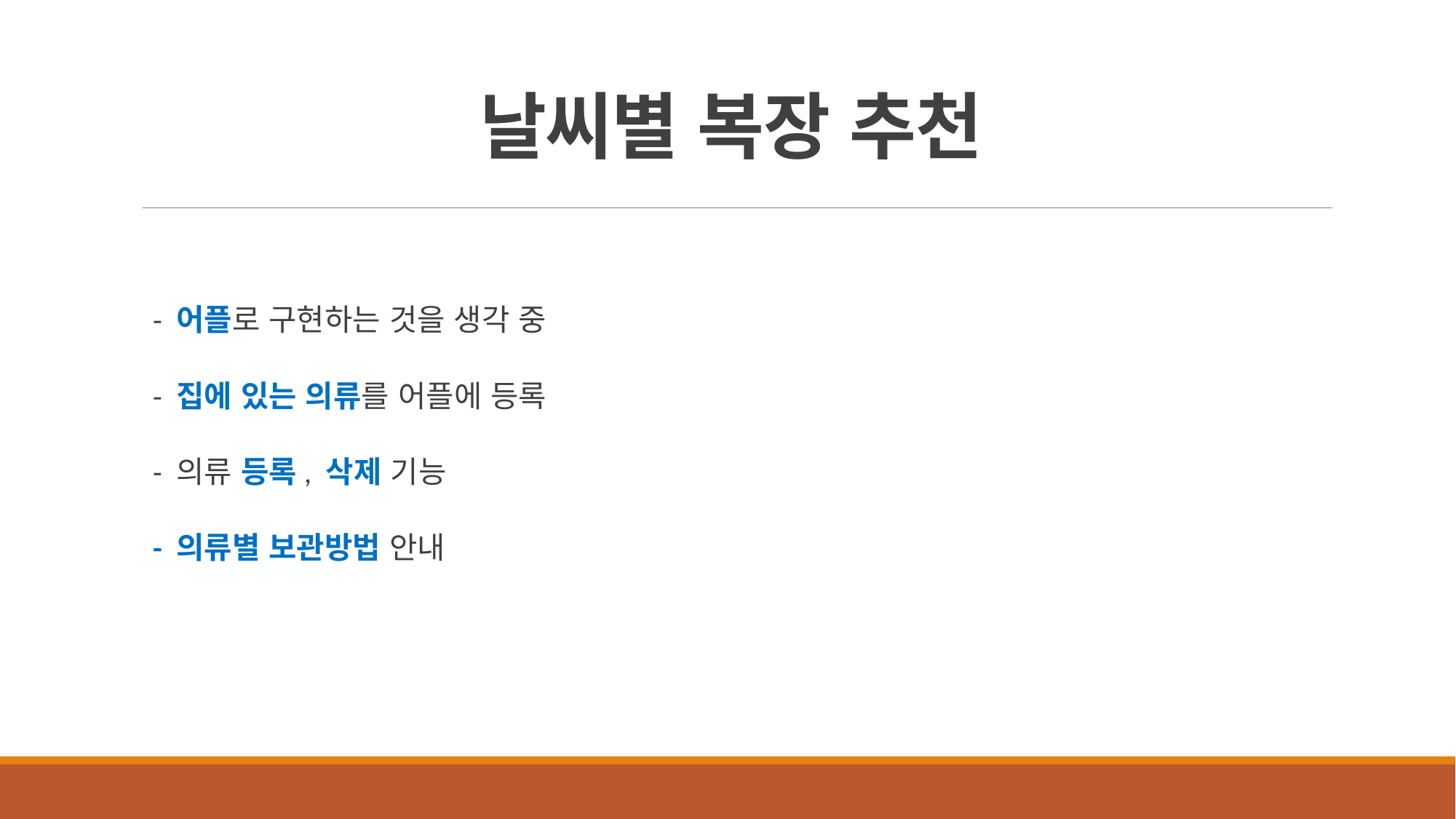

날씨별 복장 추천
- 어플로 구현하는 것을 생각 중
- 집에 있는 의류를 어플에 등록
- 의류 등록, 삭제 기능
- 의류별 보관방법 안내